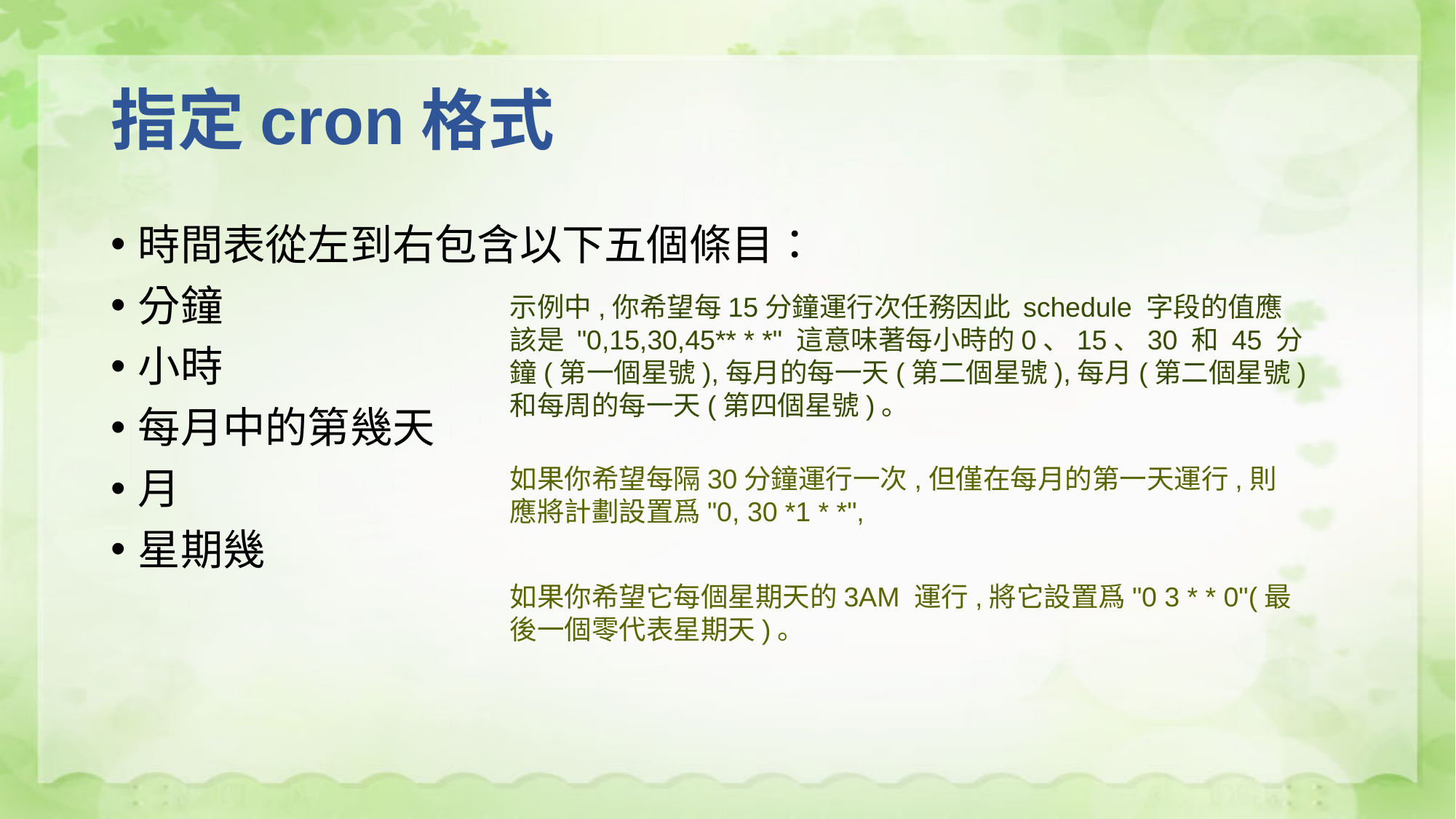

# 指定cron格式
時間表從左到右包含以下五個條目：
分鐘
小時
每月中的第幾天
月
星期幾
示例中,你希望每15分鐘運行次任務因此 schedule 字段的值應該是 "0,15,30,45** * *" 這意味著每小時的0、15、30 和 45 分鐘(第一個星號),每月的每一天(第二個星號),每月(第二個星號)和每周的每一天(第四個星號)。
如果你希望每隔30分鐘運行一次,但僅在每月的第一天運行,則應將計劃設置爲"0, 30 *1 * *",
如果你希望它每個星期天的3AM 運行,將它設置爲"0 3 * * 0"(最後一個零代表星期天)。